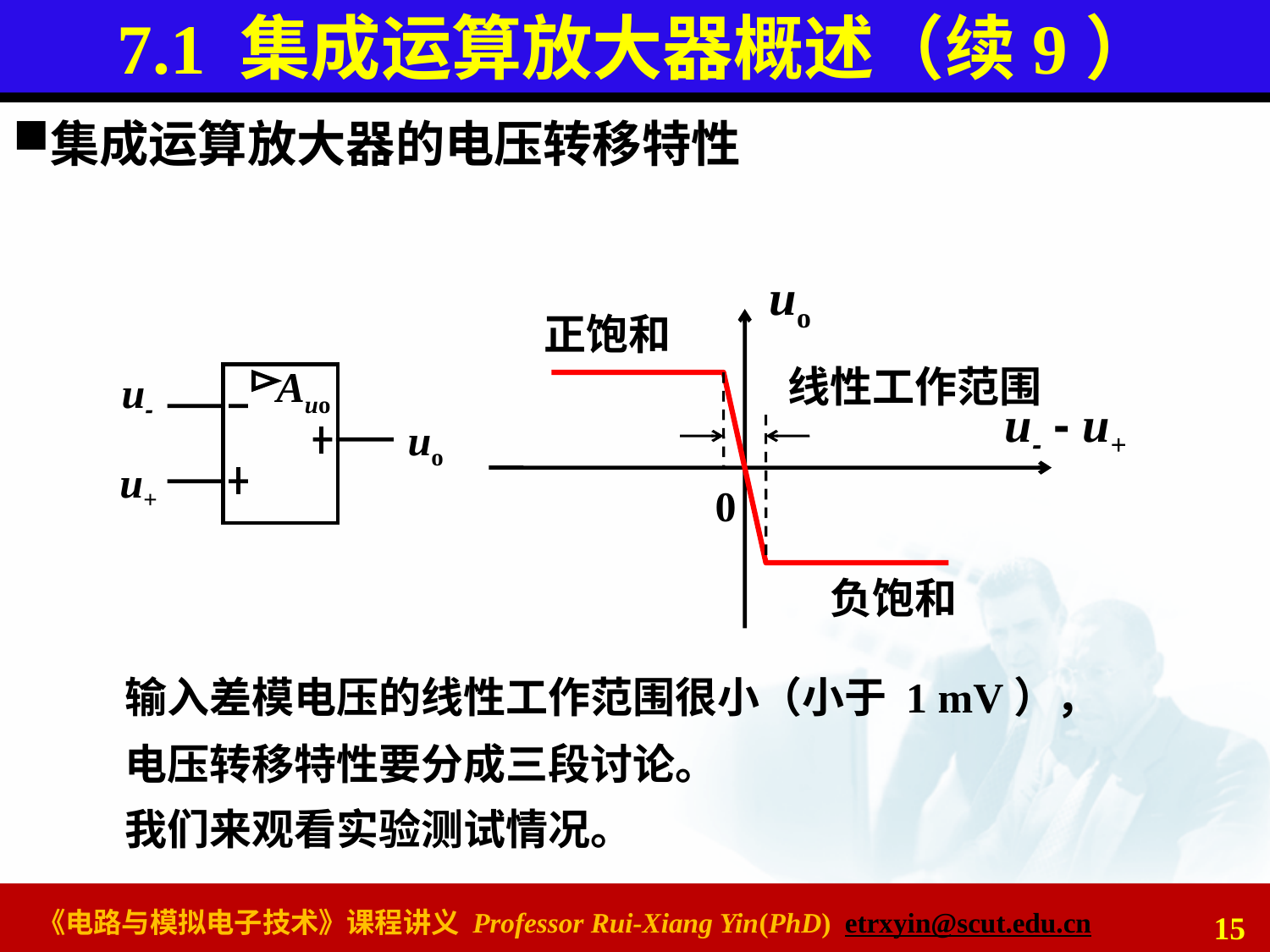

# 7.1 集成运算放大器概述（续9）
集成运算放大器的电压转移特性
uo

u- - u+

0
正饱和
负饱和
Auo

u-
uo
u+
线性工作范围

输入差模电压的线性工作范围很小（小于 1 mV），
电压转移特性要分成三段讨论。
我们来观看实验测试情况。
15